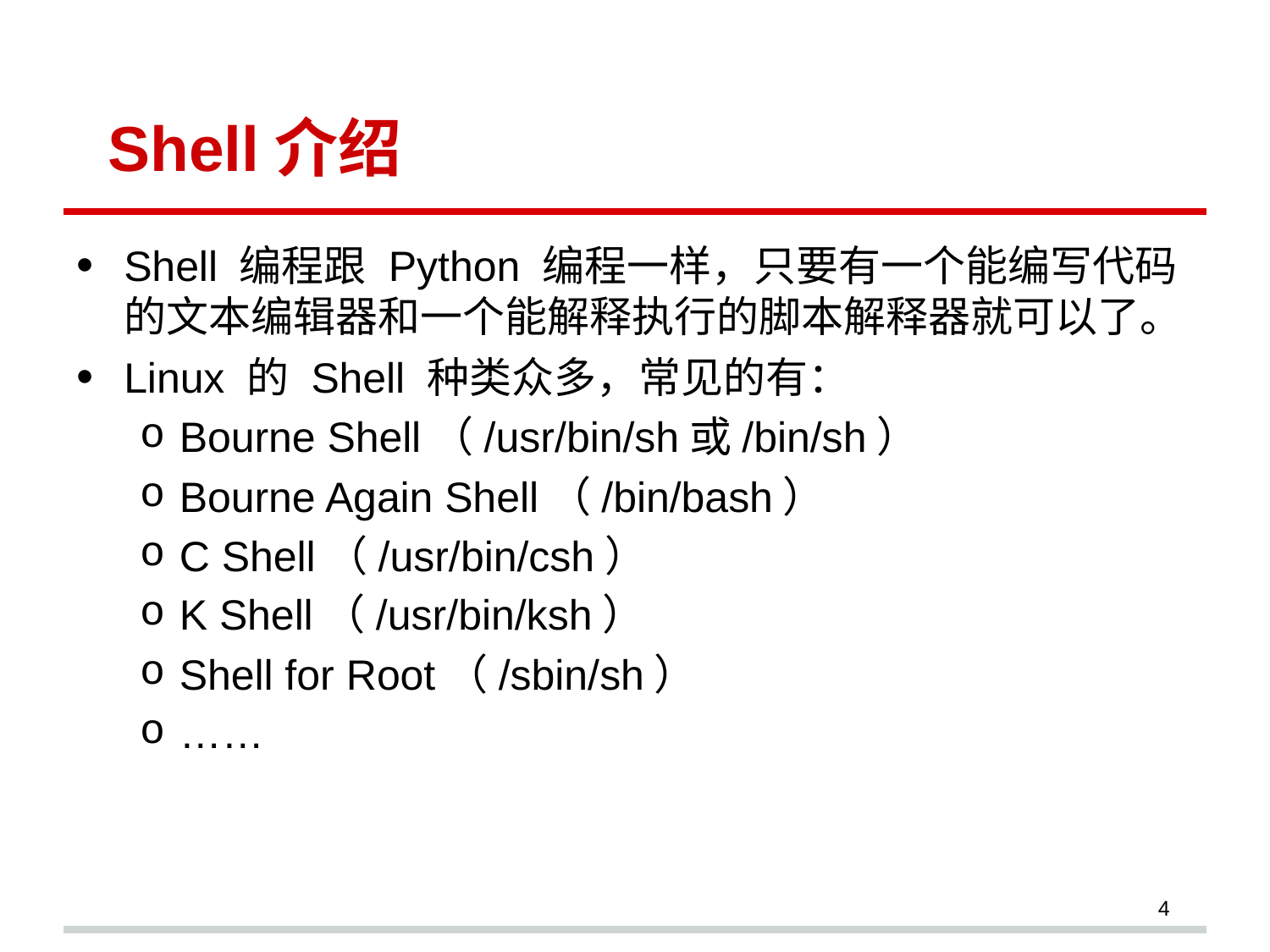

# Shell介绍
Shell 编程跟 Python 编程一样，只要有一个能编写代码的文本编辑器和一个能解释执行的脚本解释器就可以了。
Linux 的 Shell 种类众多，常见的有：
Bourne Shell（/usr/bin/sh或/bin/sh）
Bourne Again Shell（/bin/bash）
C Shell（/usr/bin/csh）
K Shell（/usr/bin/ksh）
Shell for Root（/sbin/sh）
……

4